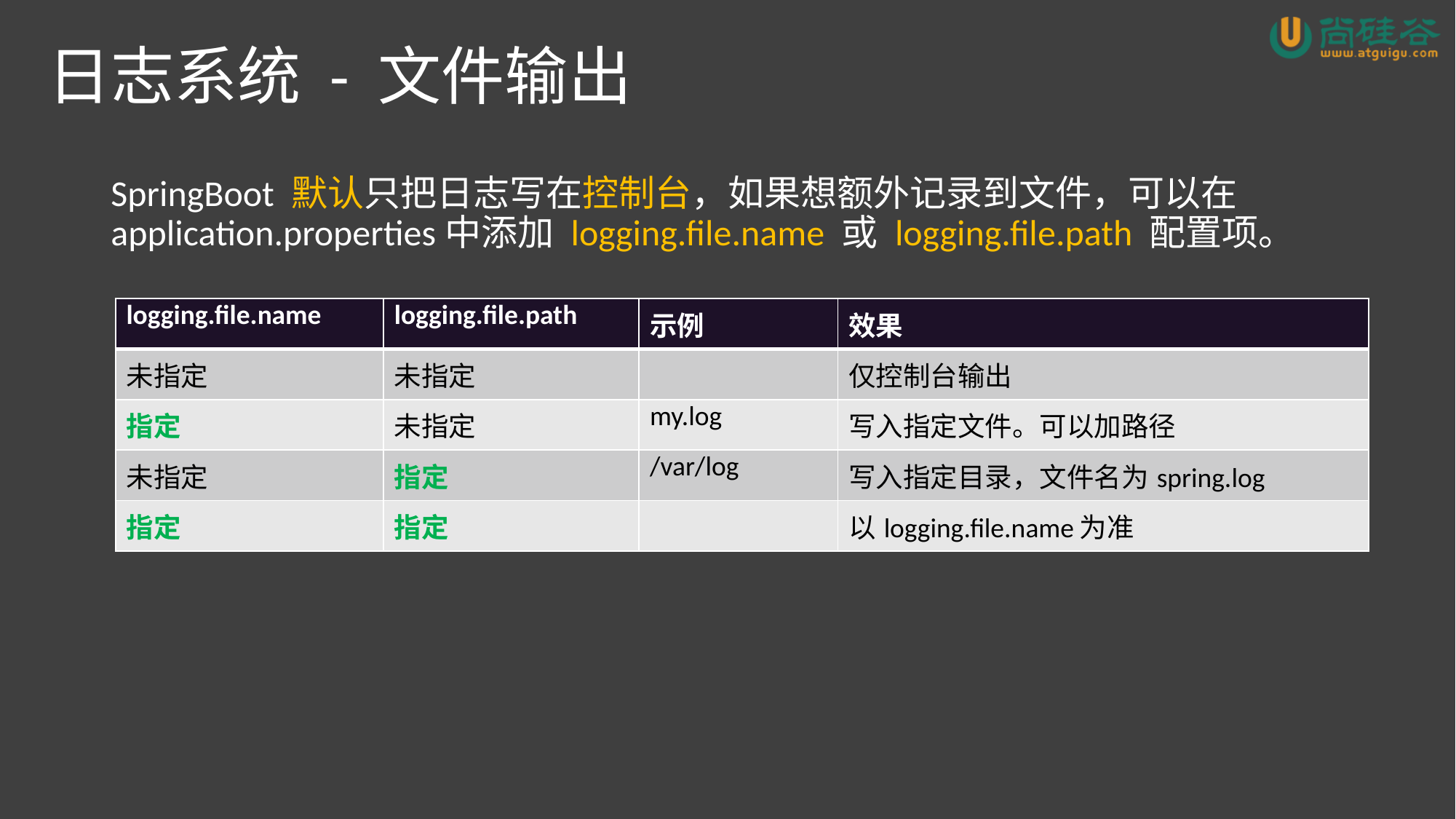

# 日志系统 - 文件输出
SpringBoot 默认只把日志写在控制台，如果想额外记录到文件，可以在application.properties中添加 logging.file.name 或 logging.file.path 配置项。
| logging.file.name | logging.file.path | 示例 | 效果 |
| --- | --- | --- | --- |
| 未指定 | 未指定 |  | 仅控制台输出 |
| 指定 | 未指定 | my.log | 写入指定文件。可以加路径 |
| 未指定 | 指定 | /var/log | 写入指定目录，文件名为spring.log |
| 指定 | 指定 |  | 以logging.file.name为准 |